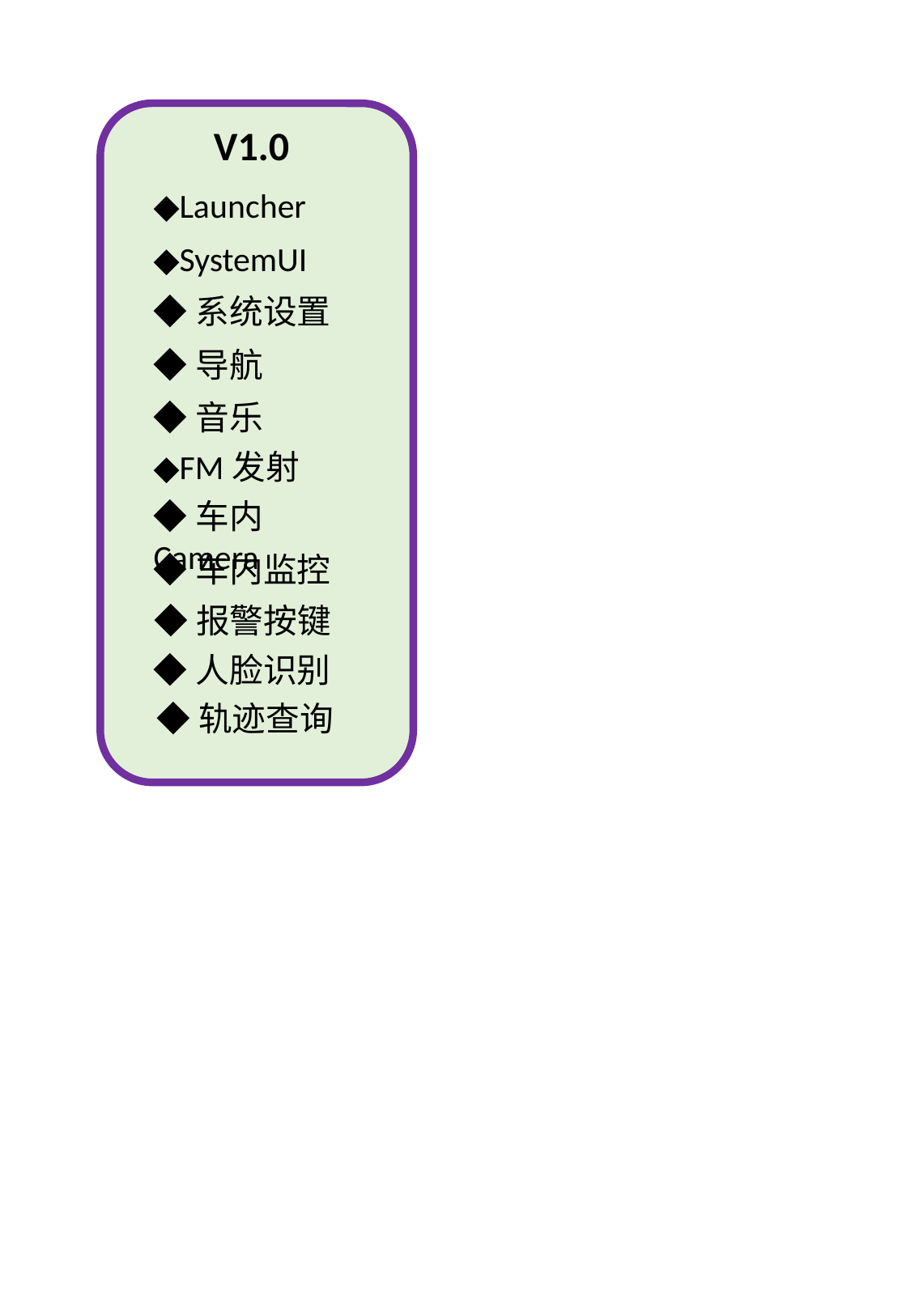

V1.0
◆Launcher
◆SystemUI
◆系统设置
◆导航
◆音乐
◆FM发射
◆车内Camera
◆车内监控
◆报警按键
◆人脸识别
◆轨迹查询